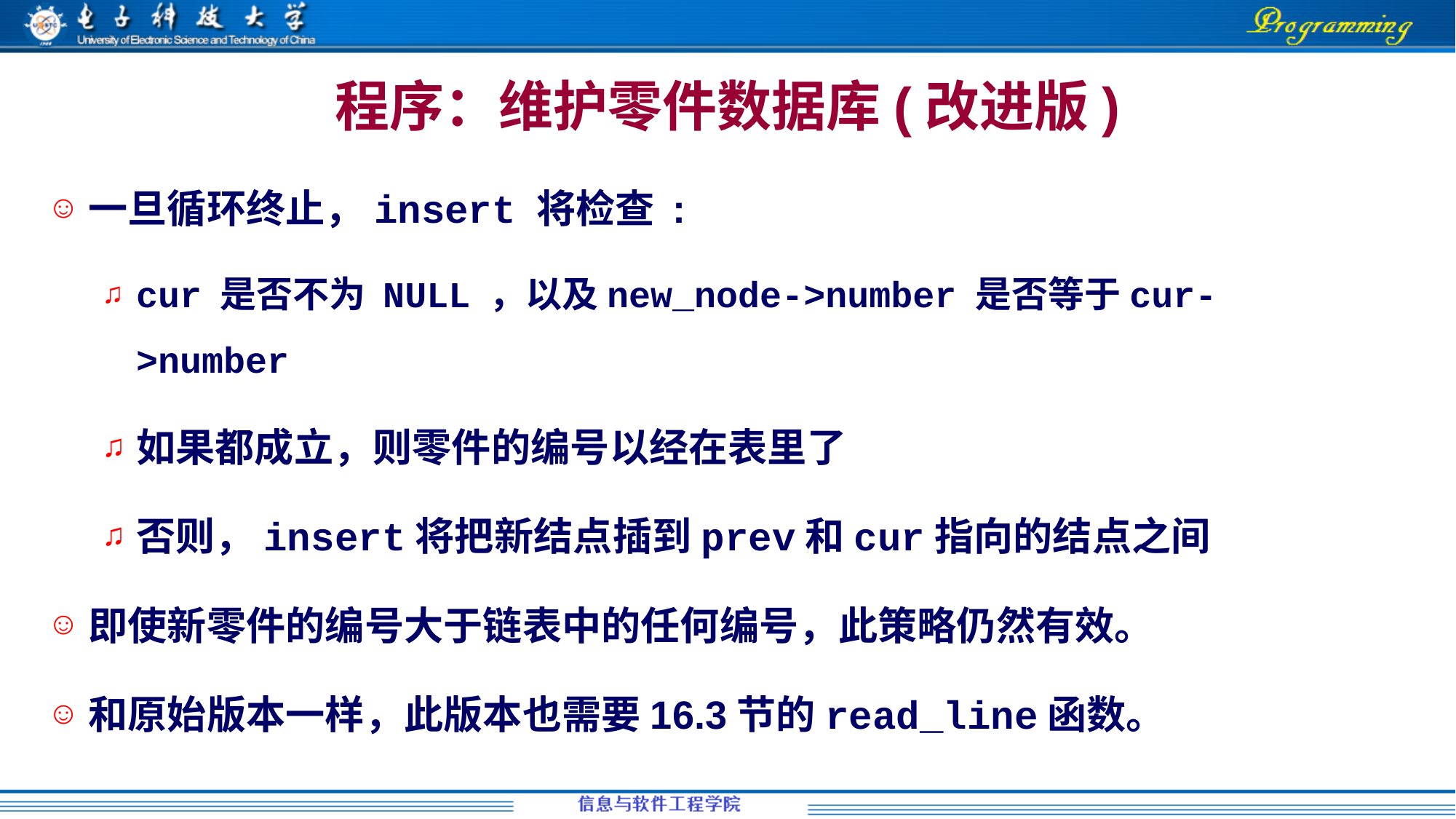

# 程序：维护零件数据库(改进版)
一旦循环终止，insert 将检查 :
cur 是否不为 NULL ，以及new_node->number 是否等于cur->number
如果都成立，则零件的编号以经在表里了
否则，insert将把新结点插到prev和cur指向的结点之间
即使新零件的编号大于链表中的任何编号，此策略仍然有效。
和原始版本一样，此版本也需要16.3节的read_line函数。